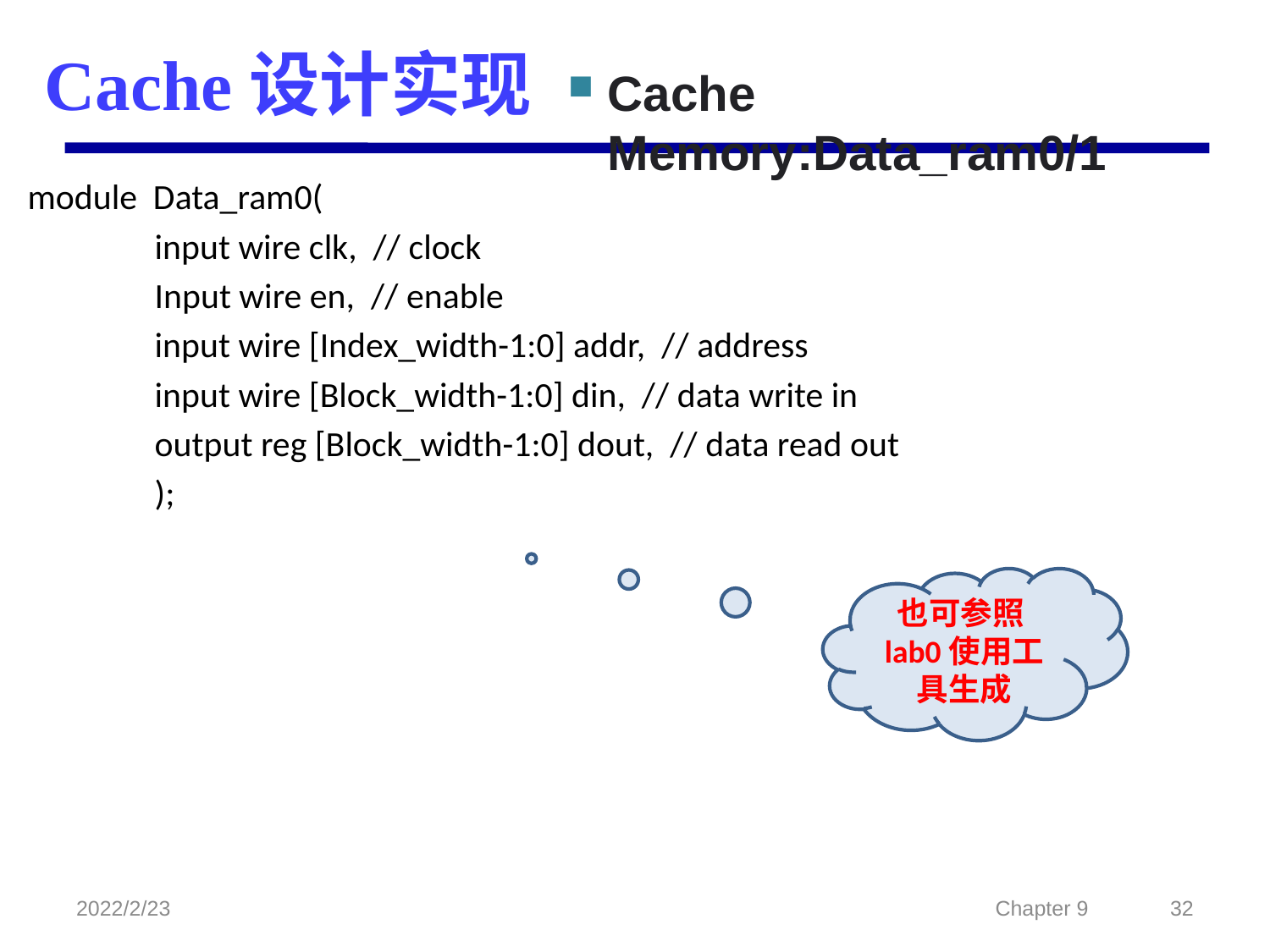

# Cache设计实现
Cache Memory:Data_ram0/1

module  Data_ram0(
	input wire clk,  // clock
	Input wire en,  // enable
	input wire [Index_width-1:0] addr,  // address
	input wire [Block_width-1:0] din,  // data write in
	output reg [Block_width-1:0] dout,  // data read out
	);

也可参照lab0使用工具生成
2022/2/23
Chapter 9
32